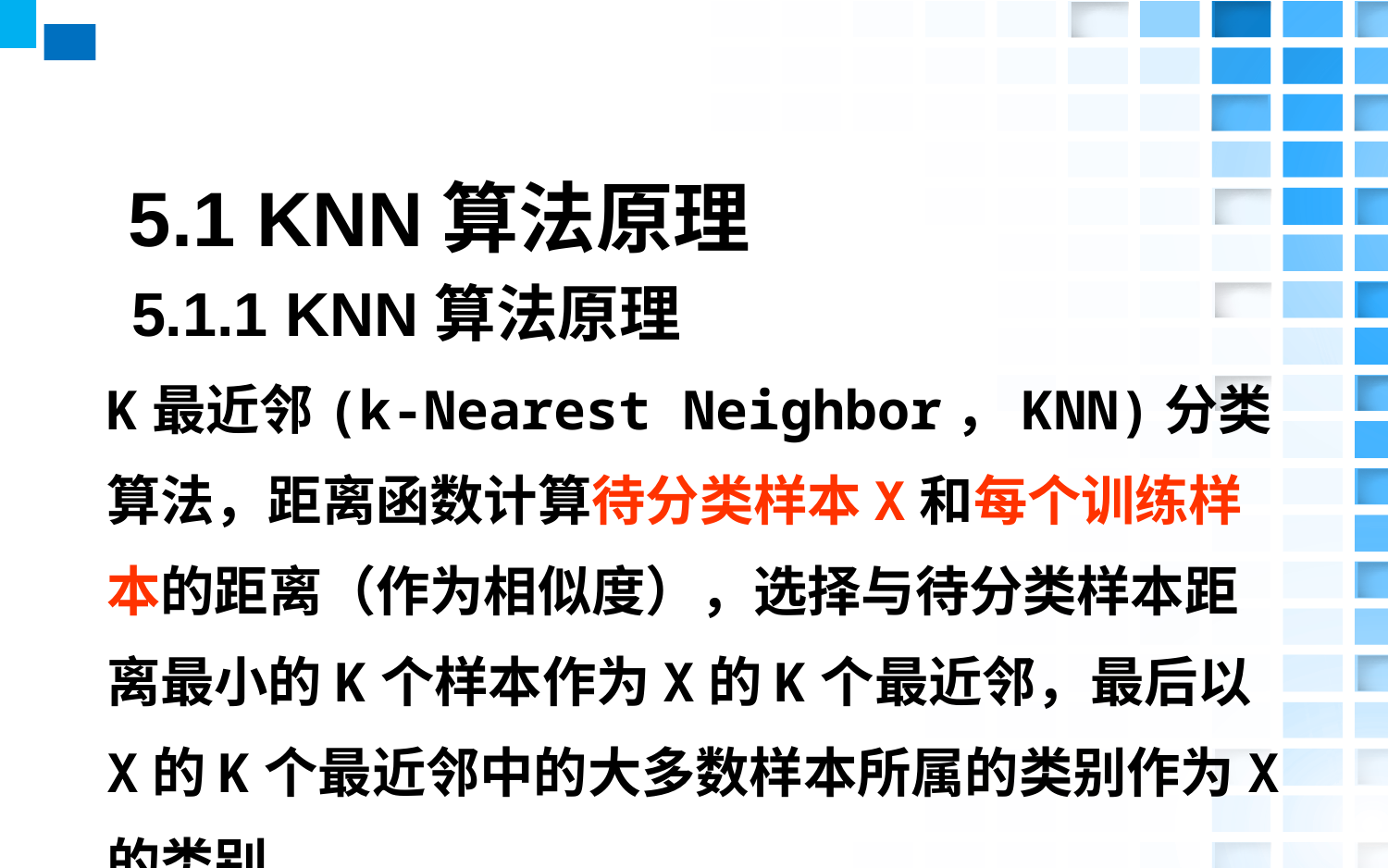

5.1 KNN算法原理
5.1.1 KNN算法原理
K最近邻(k-Nearest Neighbor，KNN)分类算法，距离函数计算待分类样本X和每个训练样本的距离（作为相似度），选择与待分类样本距离最小的K个样本作为X的K个最近邻，最后以X的K个最近邻中的大多数样本所属的类别作为X的类别。